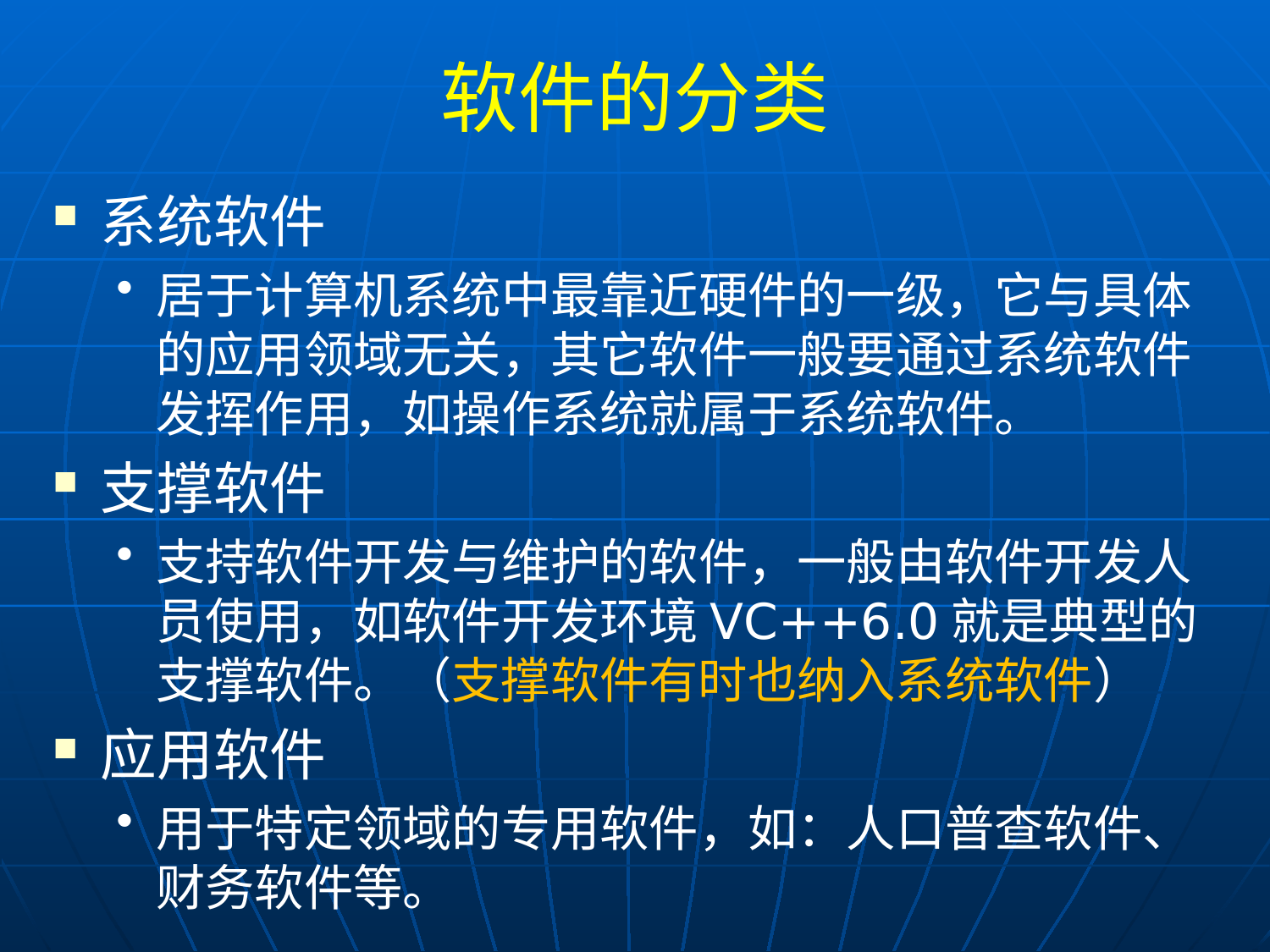

# 软件的分类
系统软件
居于计算机系统中最靠近硬件的一级，它与具体的应用领域无关，其它软件一般要通过系统软件发挥作用，如操作系统就属于系统软件。
支撑软件
支持软件开发与维护的软件，一般由软件开发人员使用，如软件开发环境VC++6.0就是典型的支撑软件。（支撑软件有时也纳入系统软件）
应用软件
用于特定领域的专用软件，如：人口普查软件、财务软件等。